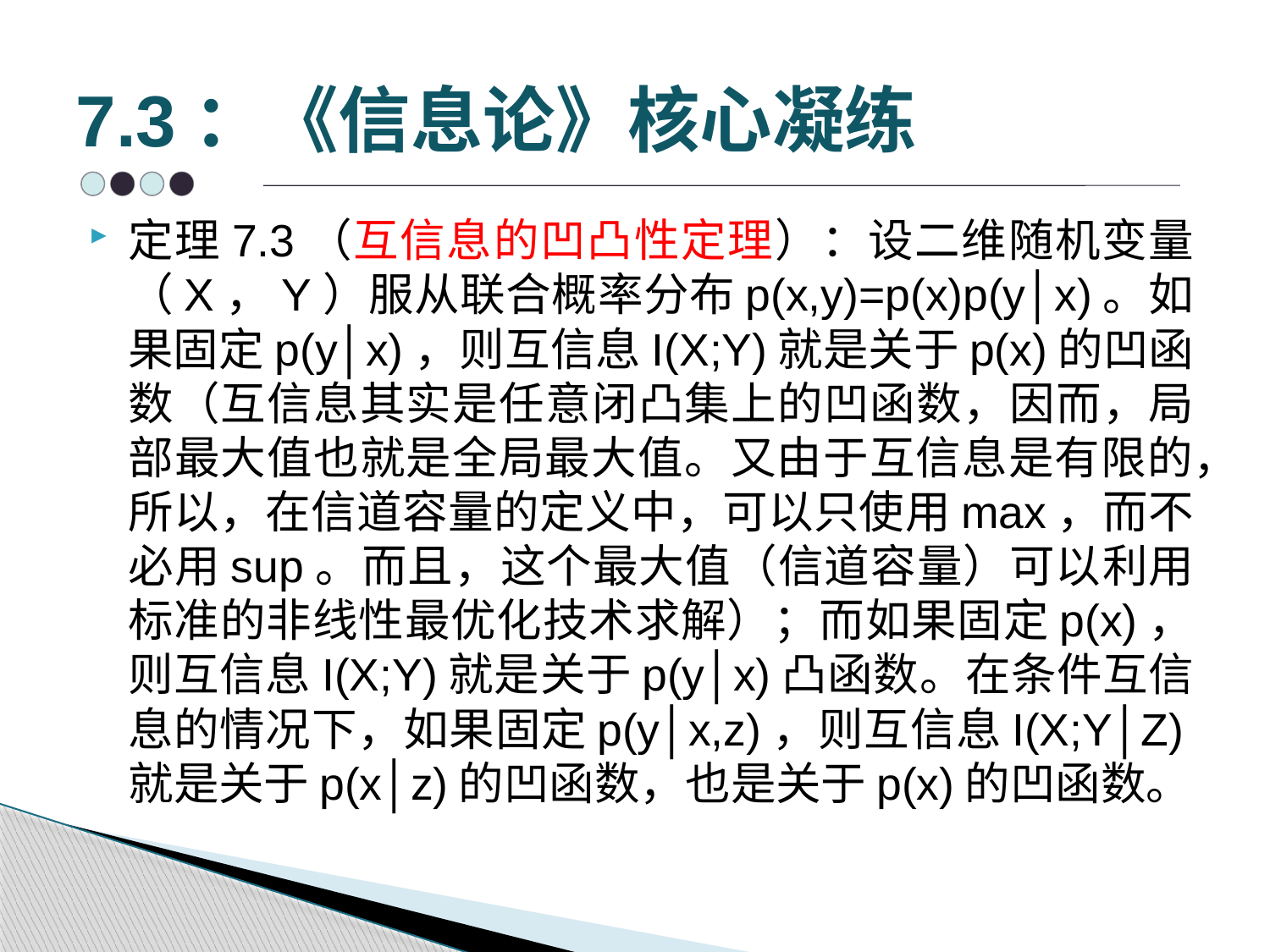

# 7.3：《信息论》核心凝练

定理7.3（互信息的凹凸性定理）：设二维随机变量（X，Y）服从联合概率分布p(x,y)=p(x)p(y│x)。如果固定p(y│x)，则互信息I(X;Y)就是关于p(x)的凹函数（互信息其实是任意闭凸集上的凹函数，因而，局部最大值也就是全局最大值。又由于互信息是有限的，所以，在信道容量的定义中，可以只使用max，而不必用sup。而且，这个最大值（信道容量）可以利用标准的非线性最优化技术求解）；而如果固定p(x)，则互信息I(X;Y)就是关于p(y│x)凸函数。在条件互信息的情况下，如果固定p(y│x,z)，则互信息I(X;Y│Z)就是关于p(x│z)的凹函数，也是关于p(x)的凹函数。